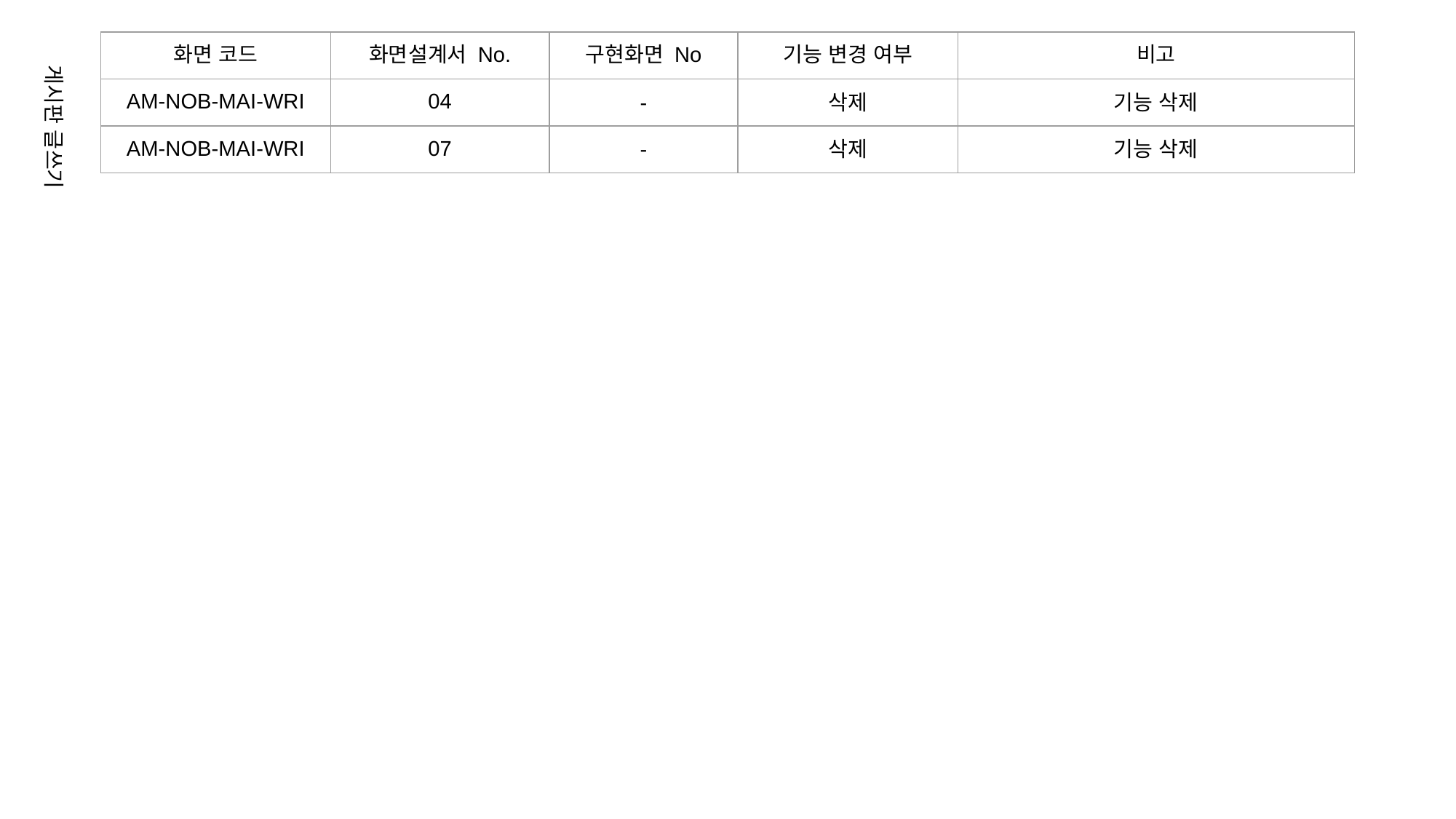

| 화면 코드 | 화면설계서 No. | 구현화면 No | 기능 변경 여부 | 비고 |
| --- | --- | --- | --- | --- |
| AM-NOB-MAI-WRI | 04 | - | 삭제 | 기능 삭제 |
| AM-NOB-MAI-WRI | 07 | - | 삭제 | 기능 삭제 |
게시판 글쓰기